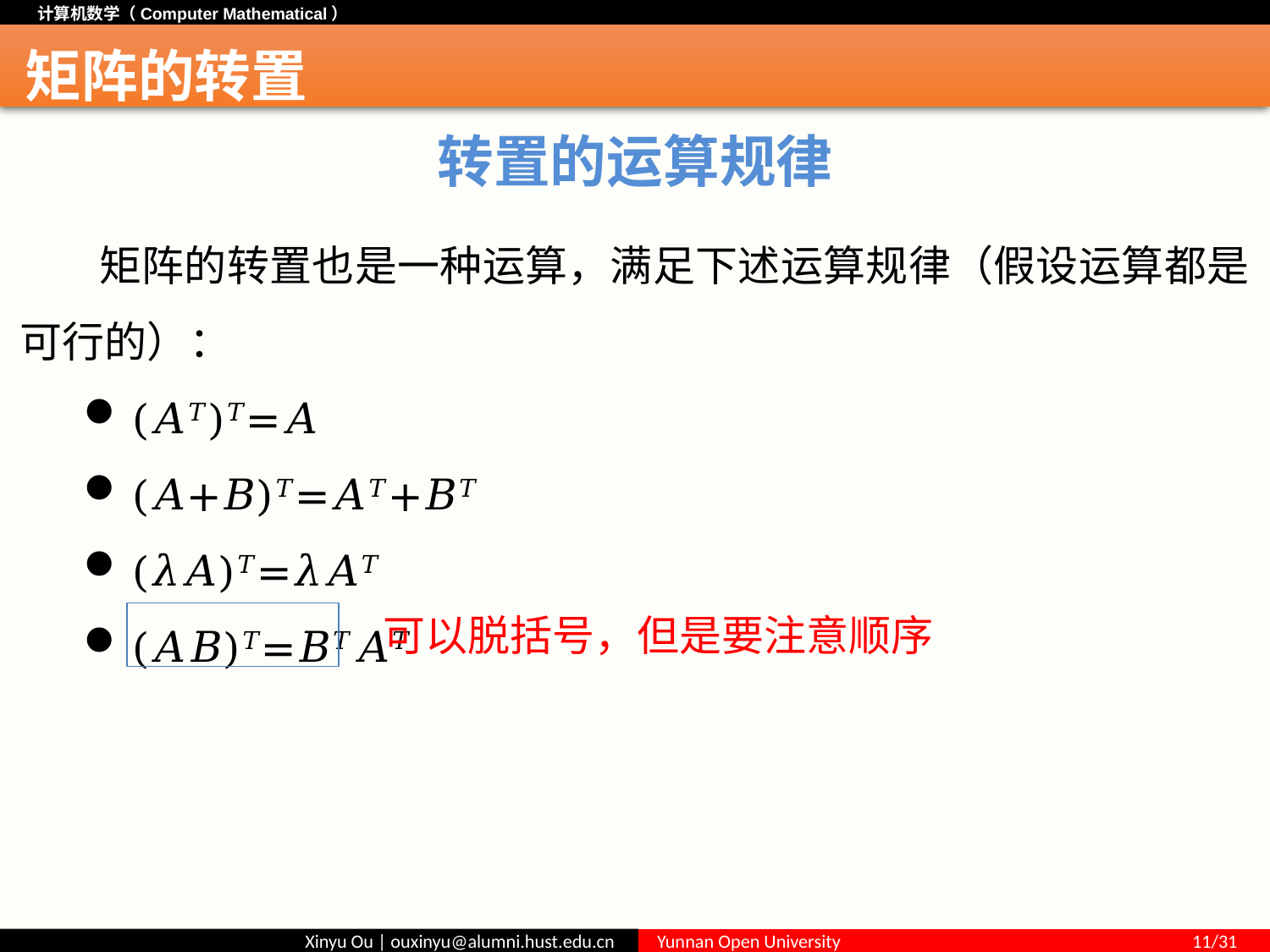

# 矩阵的转置
转置的运算规律
       矩阵的转置也是一种运算，满足下述运算规律（假设运算都是可行的）：
(𝐴𝑇)𝑇=𝐴
(𝐴+𝐵)𝑇=𝐴𝑇+𝐵𝑇
(𝜆𝐴)𝑇=𝜆𝐴𝑇
(𝐴𝐵)𝑇=𝐵𝑇𝐴𝑇

可以脱括号，但是要注意顺序